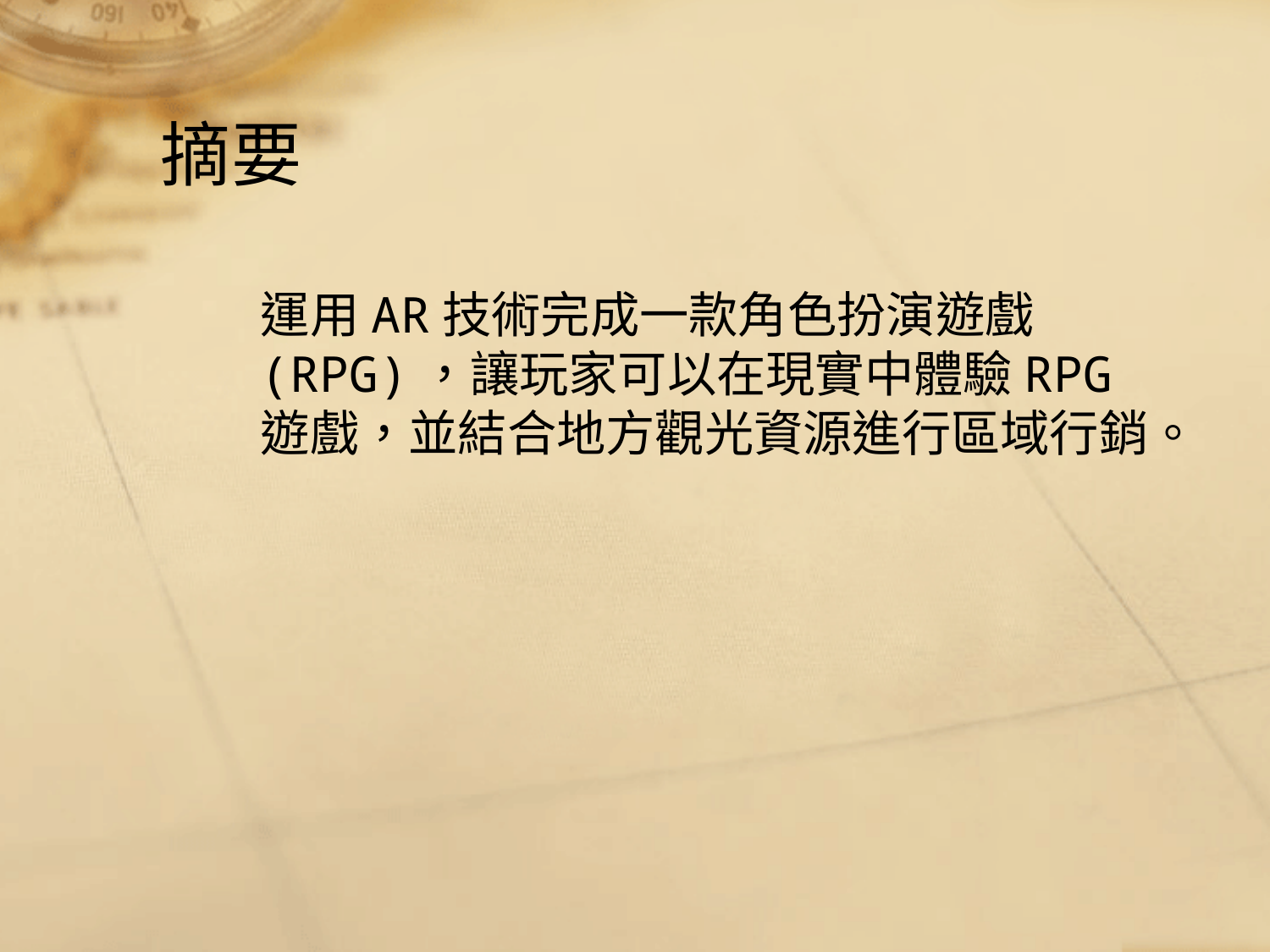

# 摘要
運用AR技術完成一款角色扮演遊戲(RPG)，讓玩家可以在現實中體驗RPG遊戲，並結合地方觀光資源進行區域行銷。